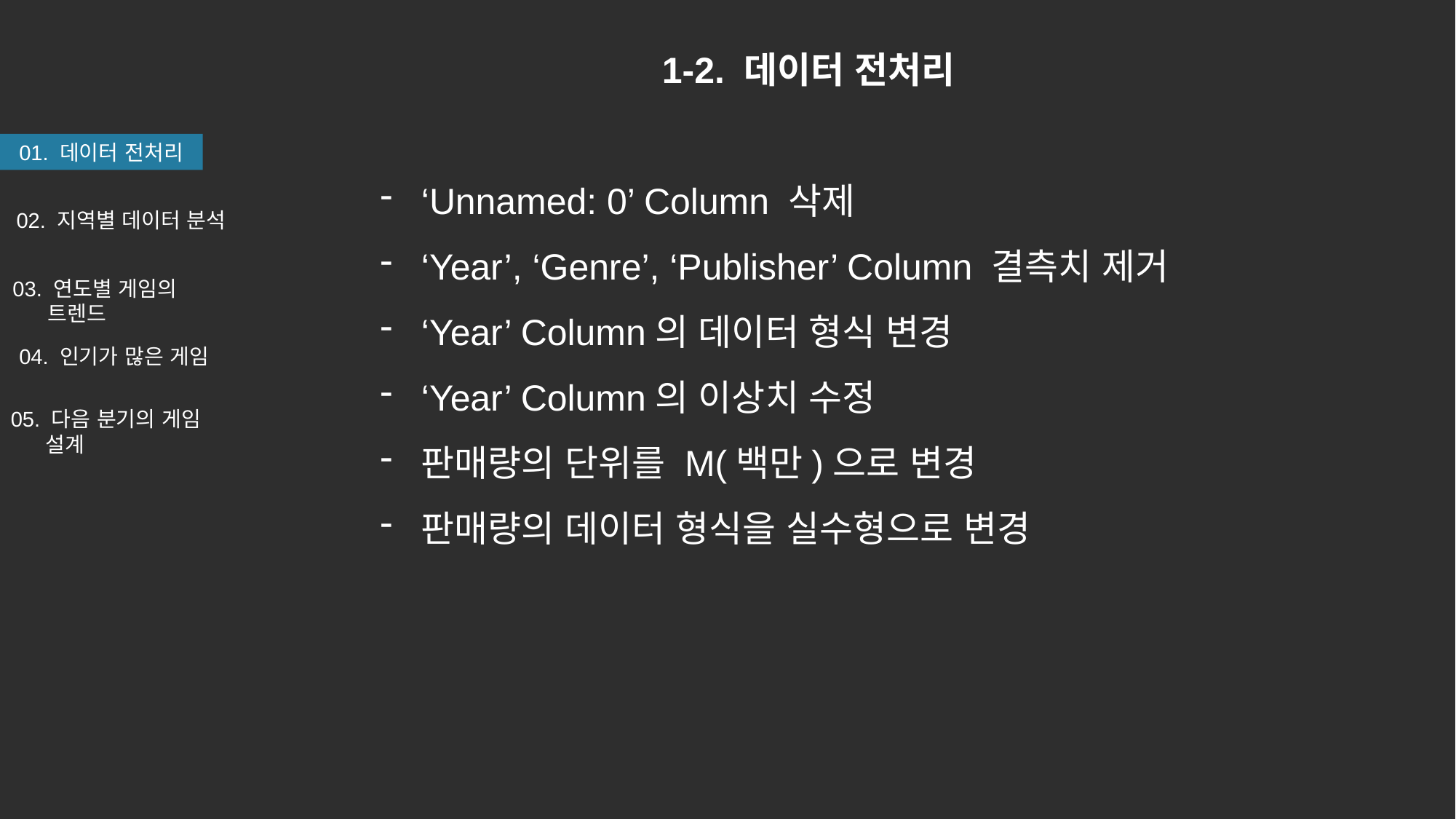

1-2. 데이터 전처리

‘Unnamed: 0’ Column 삭제
‘Year’, ‘Genre’, ‘Publisher’ Column 결측치 제거
‘Year’ Column의 데이터 형식 변경
‘Year’ Column의 이상치 수정
판매량의 단위를 M(백만)으로 변경
판매량의 데이터 형식을 실수형으로 변경
01. 데이터 전처리
02. 지역별 데이터 분석
03. 연도별 게임의
     트렌드
04. 인기가 많은 게임
05. 다음 분기의 게임
     설계